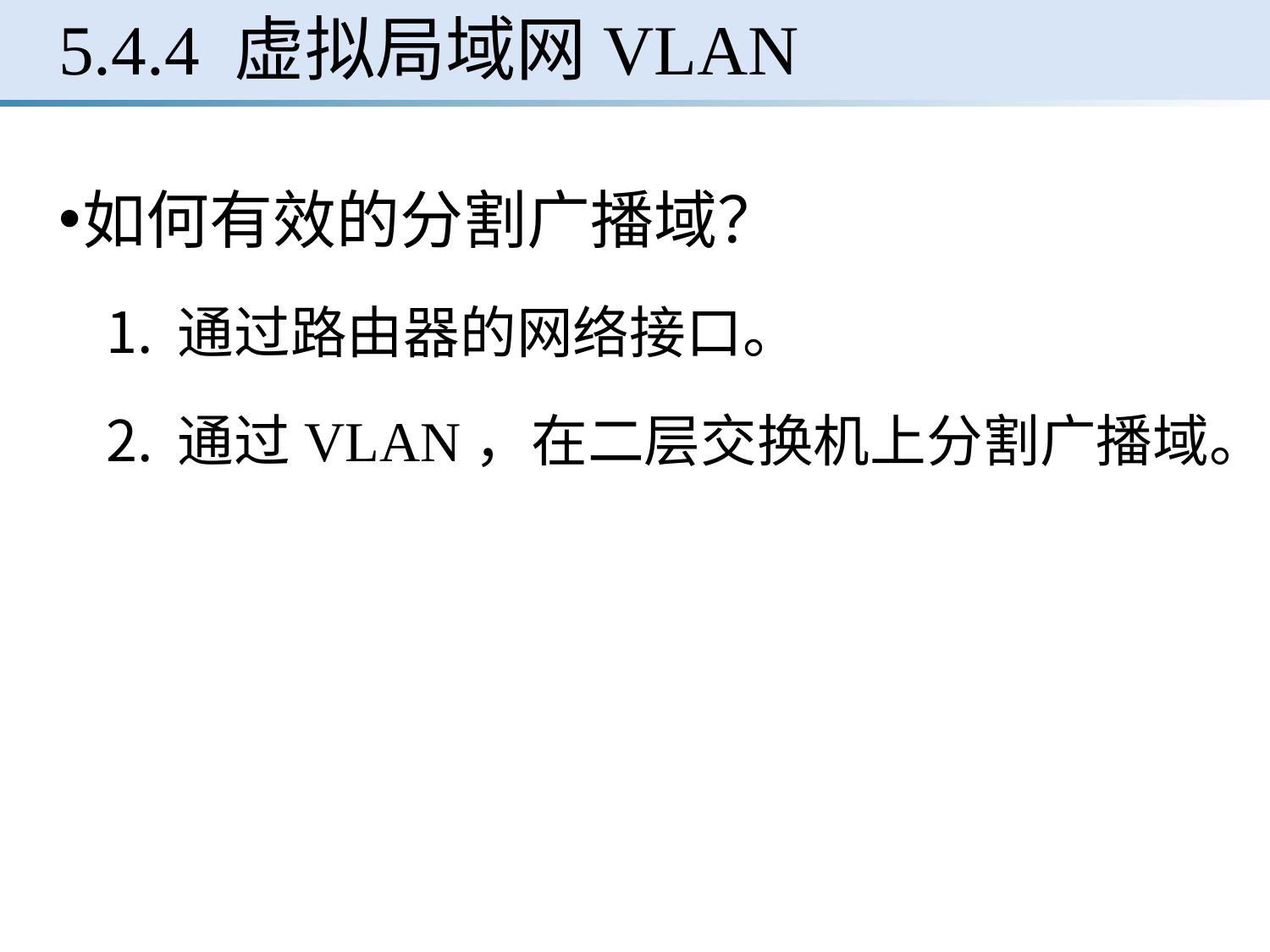

# 5.4.4 虚拟局域网VLAN
如何有效的分割广播域？
通过路由器的网络接口。
通过VLAN，在二层交换机上分割广播域。